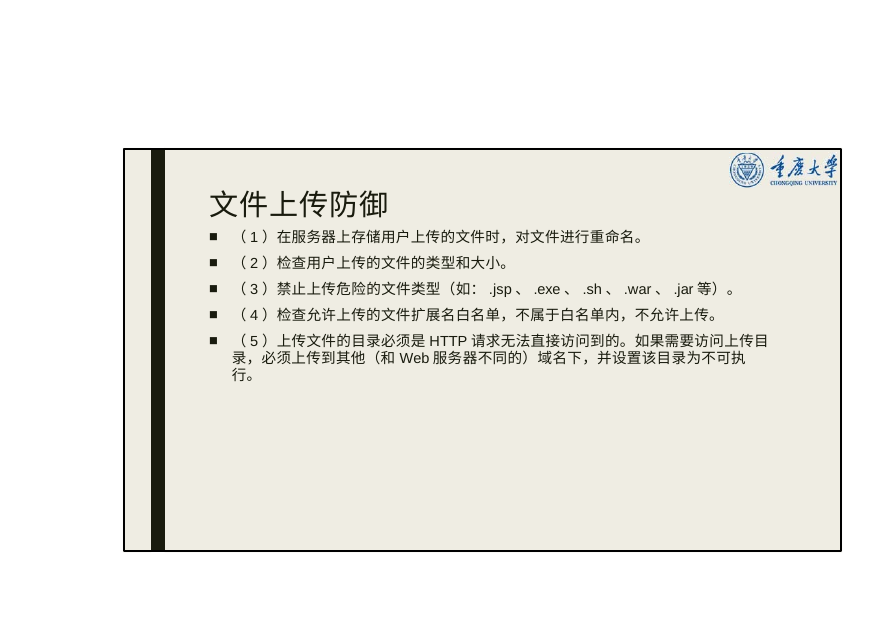

# 文件上传防御
（1）在服务器上存储用户上传的文件时，对文件进行重命名。
（2）检查用户上传的文件的类型和大小。
（3）禁止上传危险的文件类型（如：.jsp、.exe、.sh、.war、.jar等）。
（4）检查允许上传的文件扩展名白名单，不属于白名单内，不允许上传。
（5）上传文件的目录必须是HTTP请求无法直接访问到的。如果需要访问上传目 录，必须上传到其他（和Web服务器不同的）域名下，并设置该目录为不可执行。